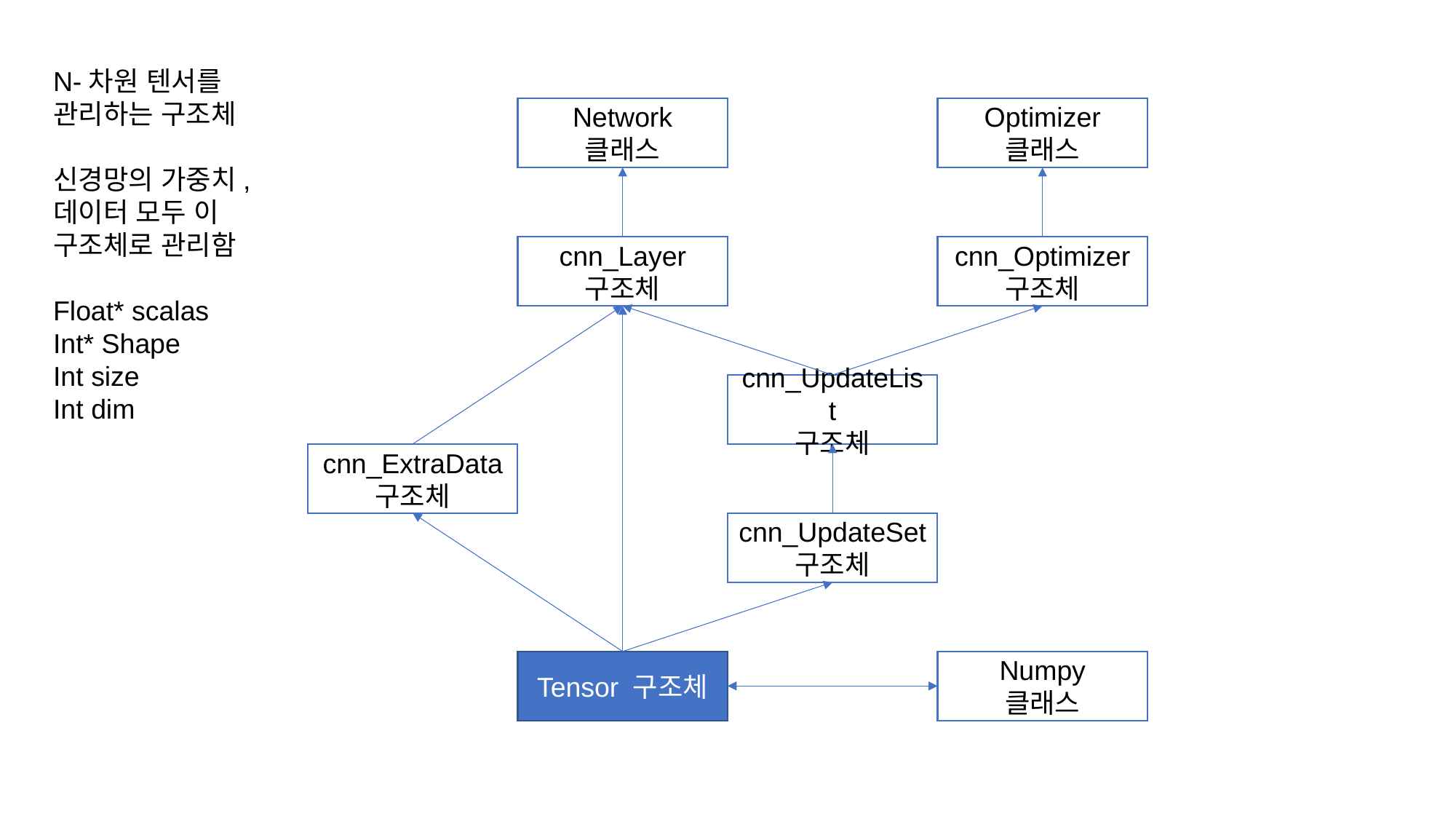

N-차원 텐서를 관리하는 구조체

신경망의 가중치, 데이터 모두 이 구조체로 관리함

Float* scalas
Int* Shape
Int size
Int dim
Network
클래스
Optimizer
클래스
Network
클래스
Optimizer
클래스
cnn_Optimizer
구조체
cnn_Layer
구조체
cnn_UpdateList
구조체
cnn_ExtraData
구조체
cnn_UpdateSet
구조체
Tensor 구조체
Numpy
클래스
Numpy
클래스